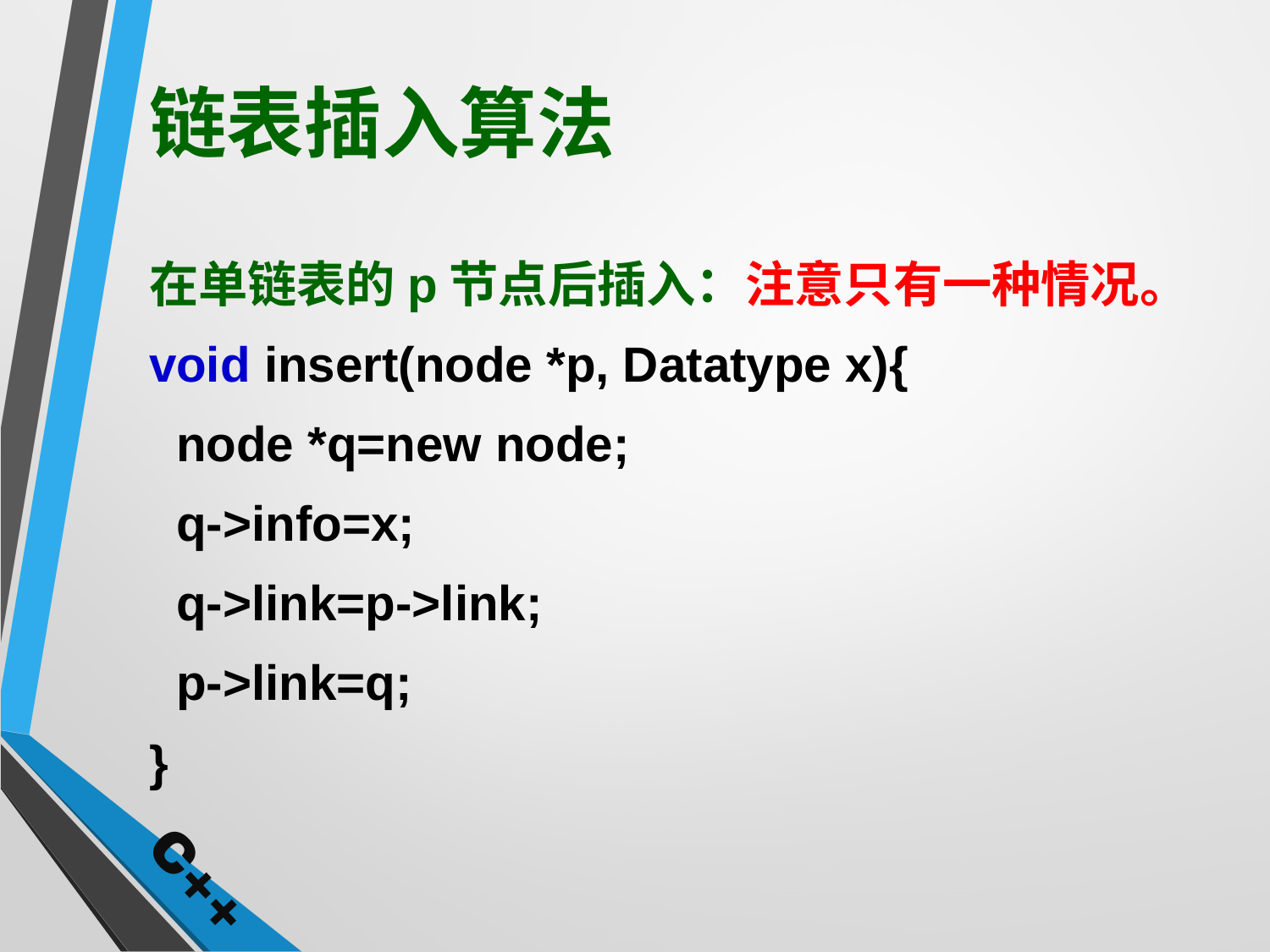

# 链表插入算法
在单链表的p节点后插入：注意只有一种情况。
void insert(node *p, Datatype x){
  node *q=new node;
  q->info=x;
  q->link=p->link;
  p->link=q;
}